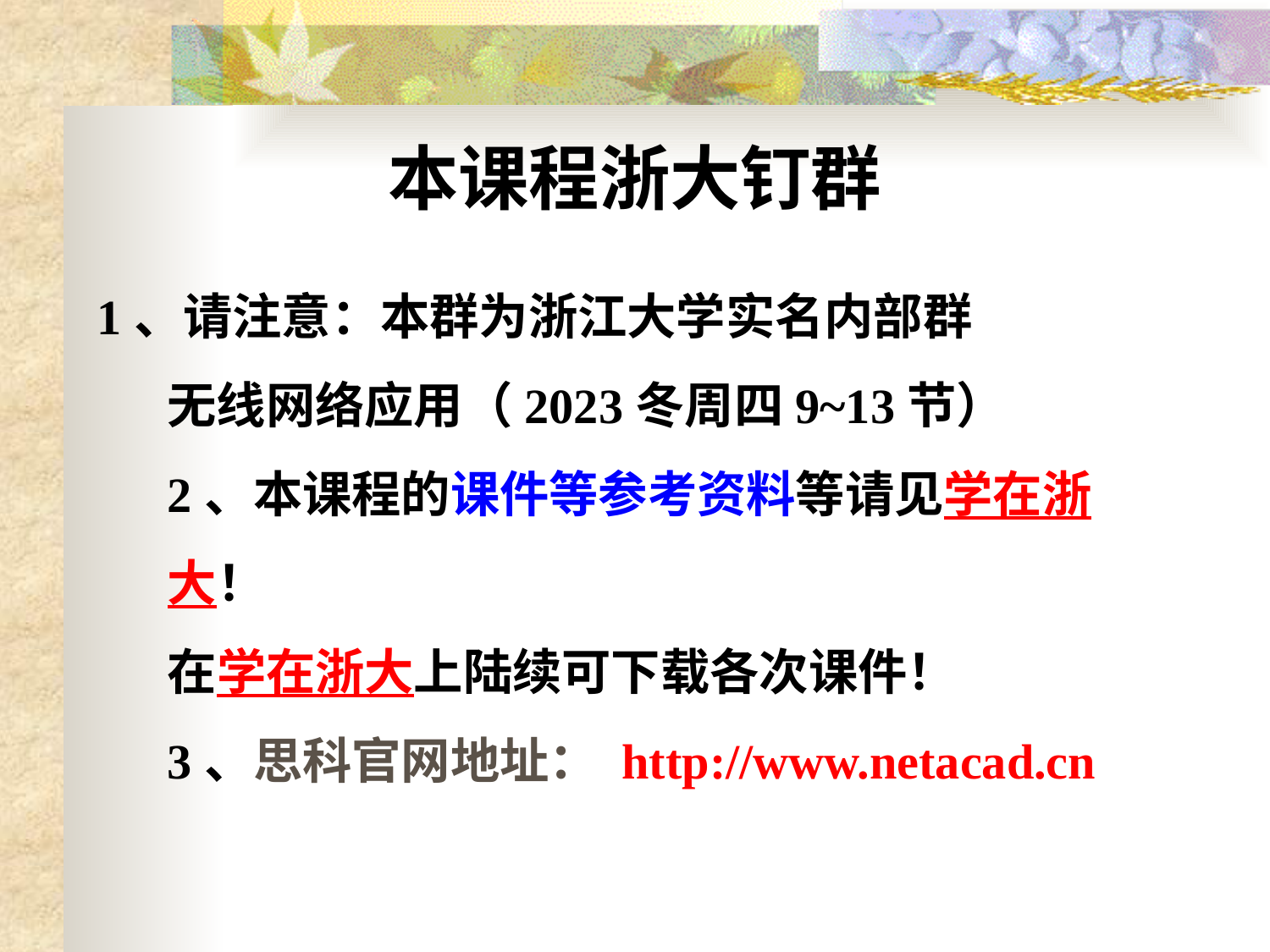

# 本课程浙大钉群
1、请注意：本群为浙江大学实名内部群
无线网络应用（2023冬周四9~13节）
2、本课程的课件等参考资料等请见学在浙大！
在学在浙大上陆续可下载各次课件！
3、思科官网地址： http://www.netacad.cn